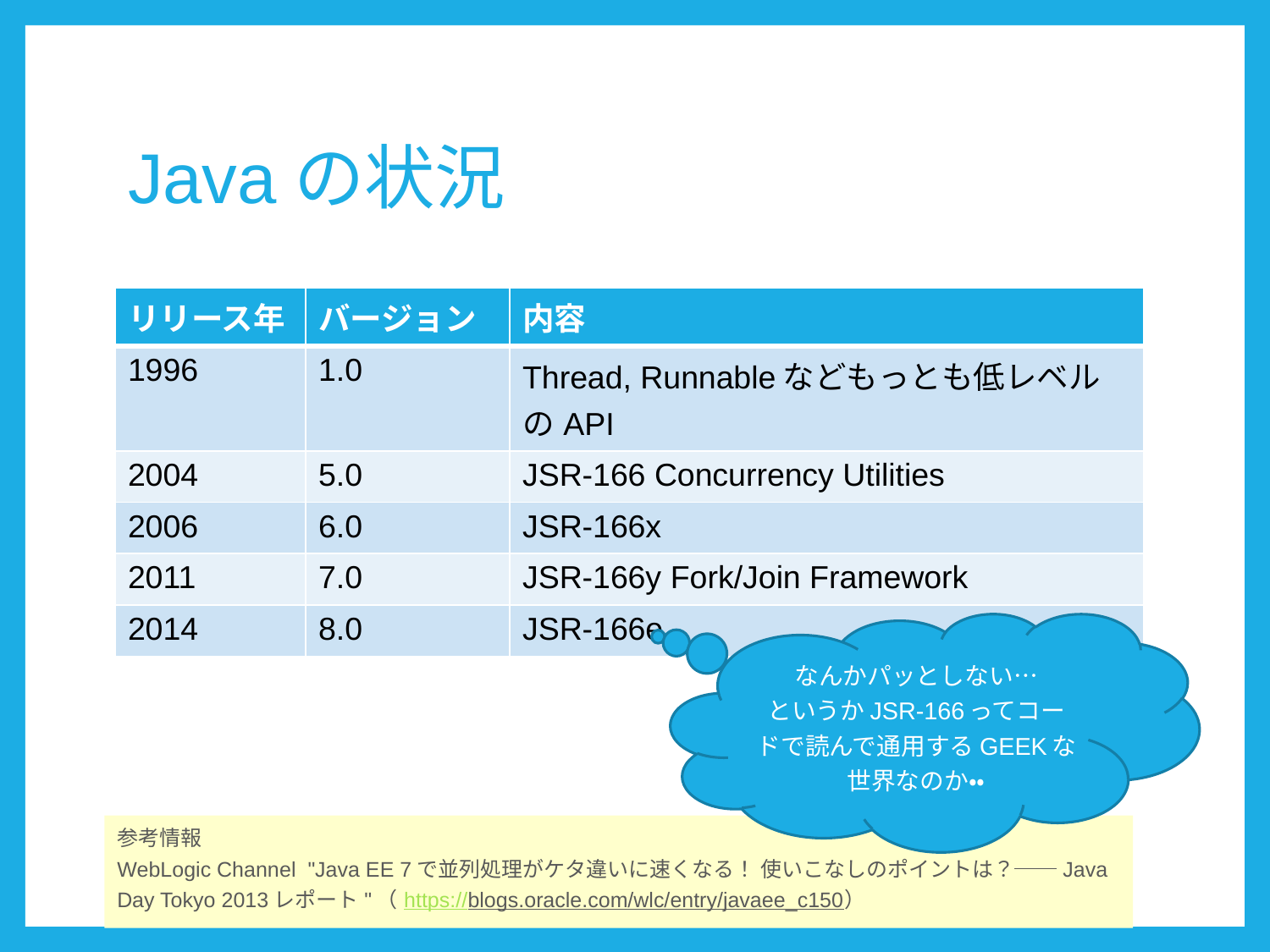

# Javaの状況
| リリース年 | バージョン | 内容 |
| --- | --- | --- |
| 1996 | 1.0 | Thread, Runnableなどもっとも低レベルのAPI |
| 2004 | 5.0 | JSR-166 Concurrency Utilities |
| 2006 | 6.0 | JSR-166x |
| 2011 | 7.0 | JSR-166y Fork/Join Framework |
| 2014 | 8.0 | JSR-166e |
なんかパッとしない…
というかJSR-166ってコードで読んで通用するGEEKな世界なのか・・
参考情報
WebLogic Channel  "Java EE 7で並列処理がケタ違いに速くなる！ 使いこなしのポイントは？──Java Day Tokyo 2013レポート"（https://blogs.oracle.com/wlc/entry/javaee_c150）